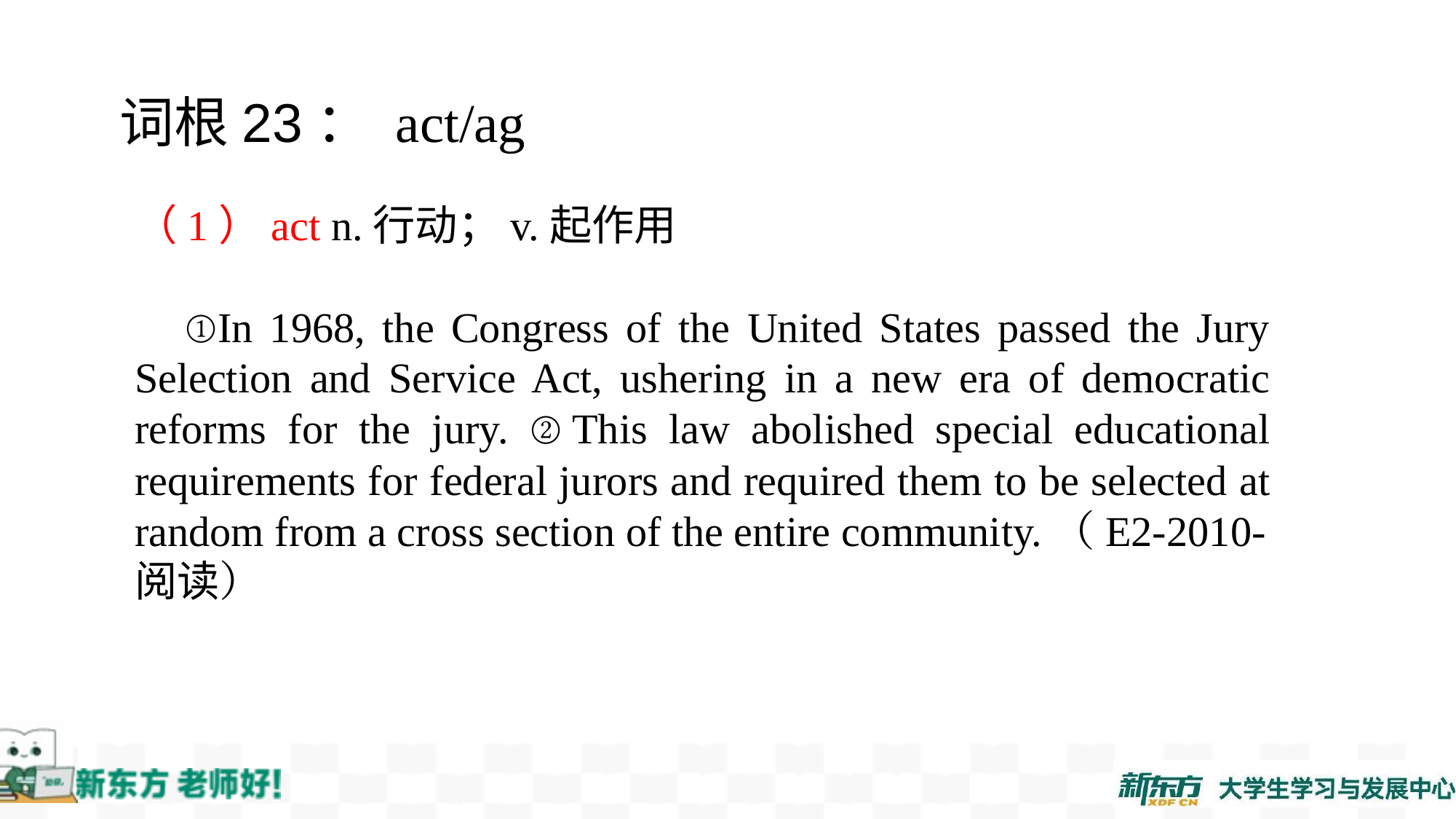

词根23： act/ag
（1）act n.行动；v.起作用

   ①In 1968, the Congress of the United States passed the Jury Selection and Service Act, ushering in a new era of democratic reforms for the jury. ②This law abolished special educational requirements for federal jurors and required them to be selected at random from a cross section of the entire community.（E2-2010-阅读）